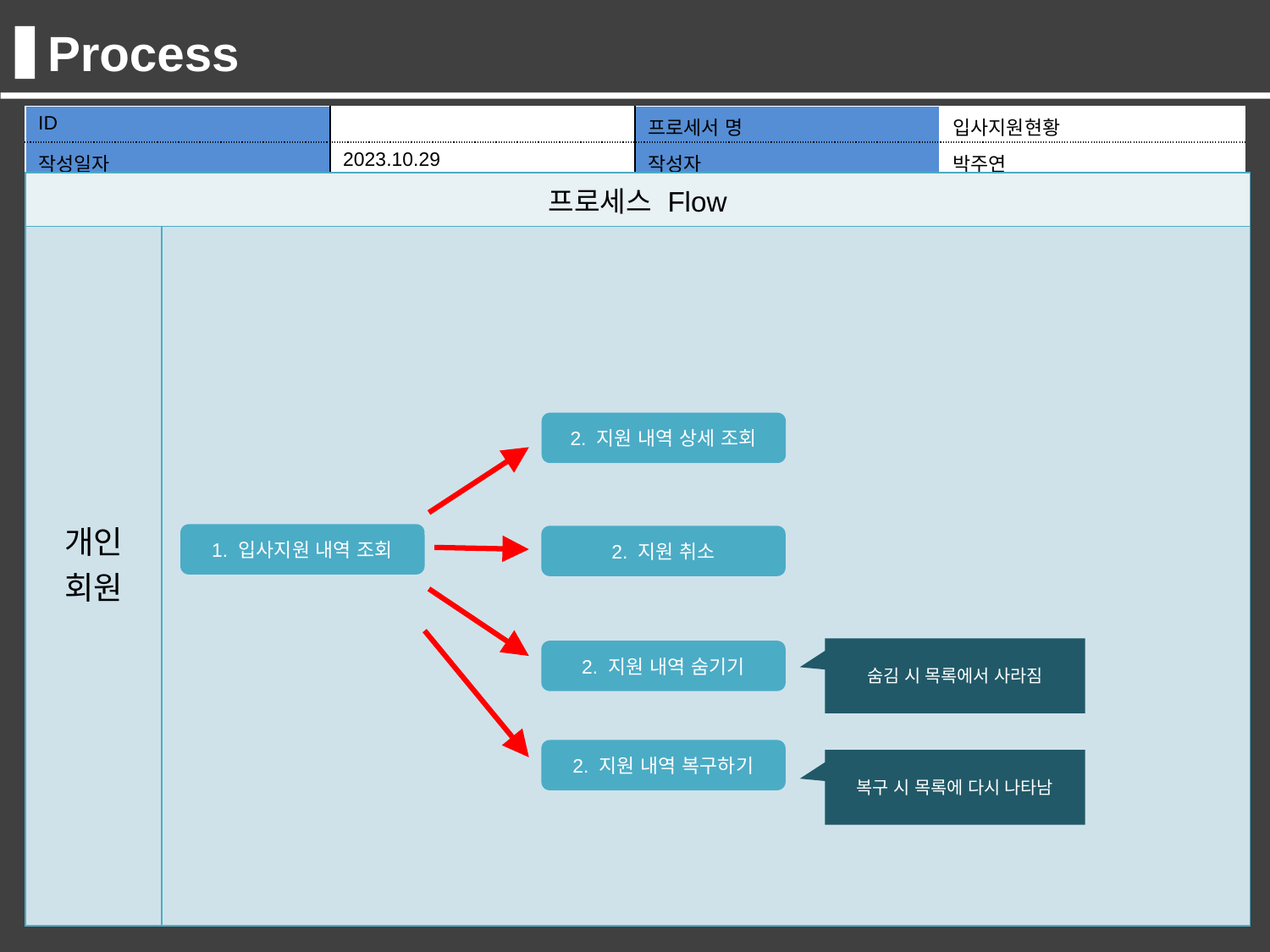

Process

| ID |  | 프로세서 명 | 입사지원현황 |
| --- | --- | --- | --- |
| 작성일자 | 2023.10.29 | 작성자 | 박주연 |
| 프로세스 Flow |  |
| --- | --- |
| 개인 회원 |  |
2. 지원 내역 상세 조회
1. 입사지원 내역 조회
2. 지원 취소
숨김 시 목록에서 사라짐
2. 지원 내역 숨기기
2. 지원 내역 복구하기
복구 시 목록에 다시 나타남